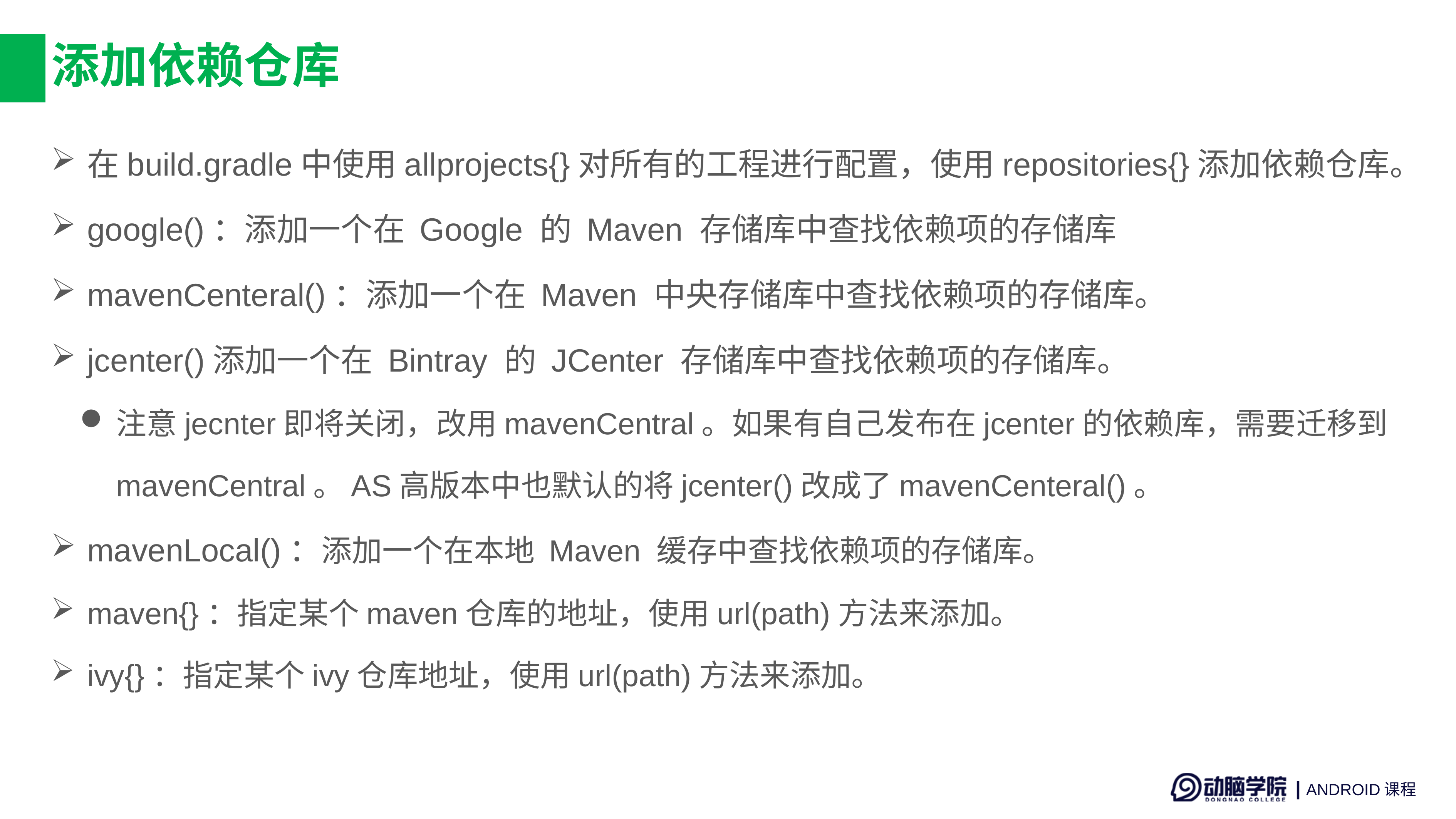

# 添加依赖仓库
在build.gradle中使用allprojects{}对所有的工程进行配置，使用repositories{}添加依赖仓库。
google()：添加一个在 Google 的 Maven 存储库中查找依赖项的存储库
mavenCenteral()：添加一个在 Maven 中央存储库中查找依赖项的存储库。
jcenter()添加一个在 Bintray 的 JCenter 存储库中查找依赖项的存储库。
注意jecnter即将关闭，改用mavenCentral。如果有自己发布在jcenter的依赖库，需要迁移到mavenCentral。AS高版本中也默认的将jcenter()改成了mavenCenteral()。
mavenLocal()：添加一个在本地 Maven 缓存中查找依赖项的存储库。
maven{}：指定某个maven仓库的地址，使用url(path)方法来添加。
ivy{}：指定某个ivy仓库地址，使用url(path)方法来添加。